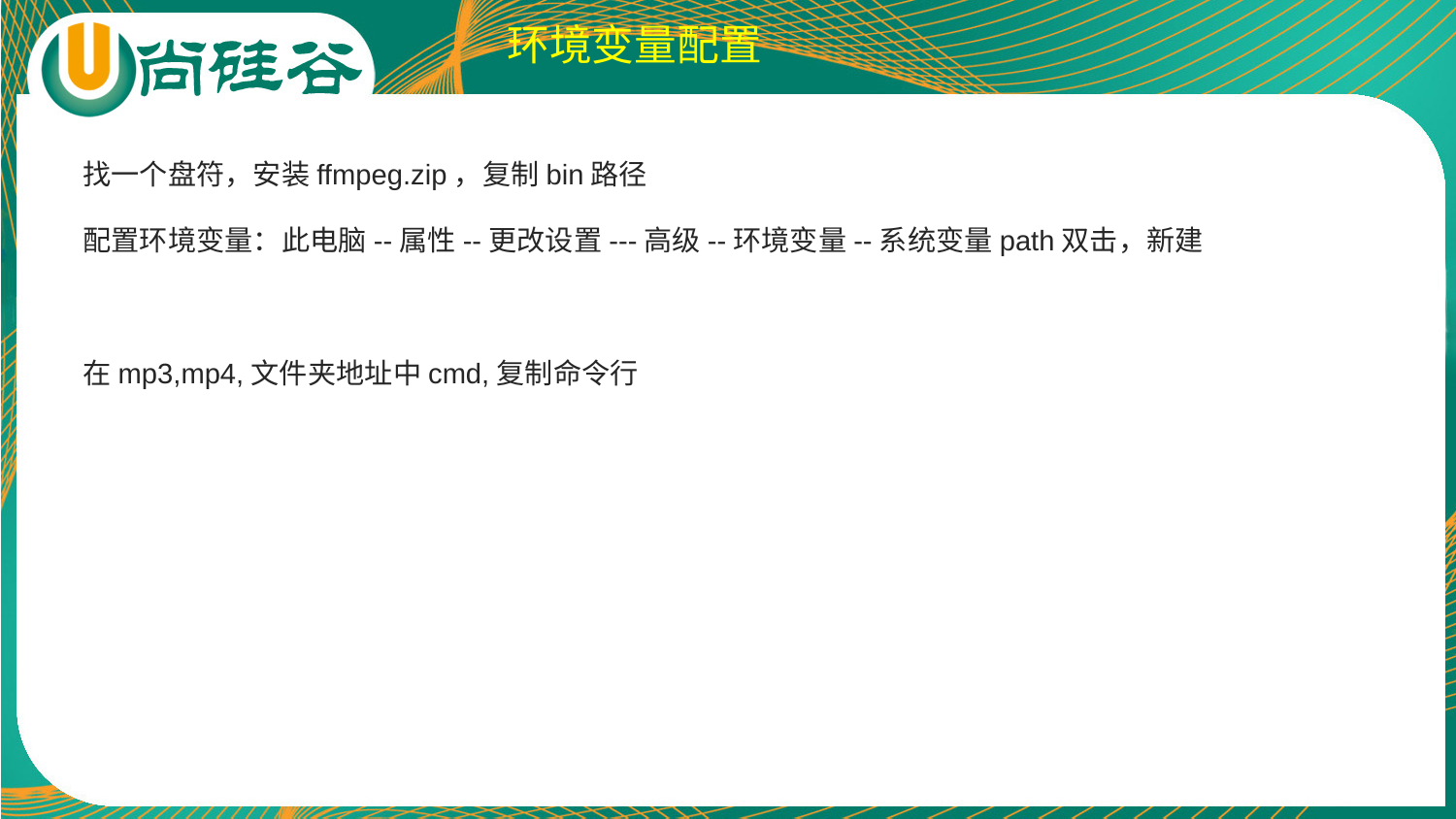

# 环境变量配置
找一个盘符，安装ffmpeg.zip，复制bin路径
配置环境变量：此电脑--属性--更改设置---高级--环境变量--系统变量path双击，新建

在mp3,mp4,文件夹地址中cmd,复制命令行